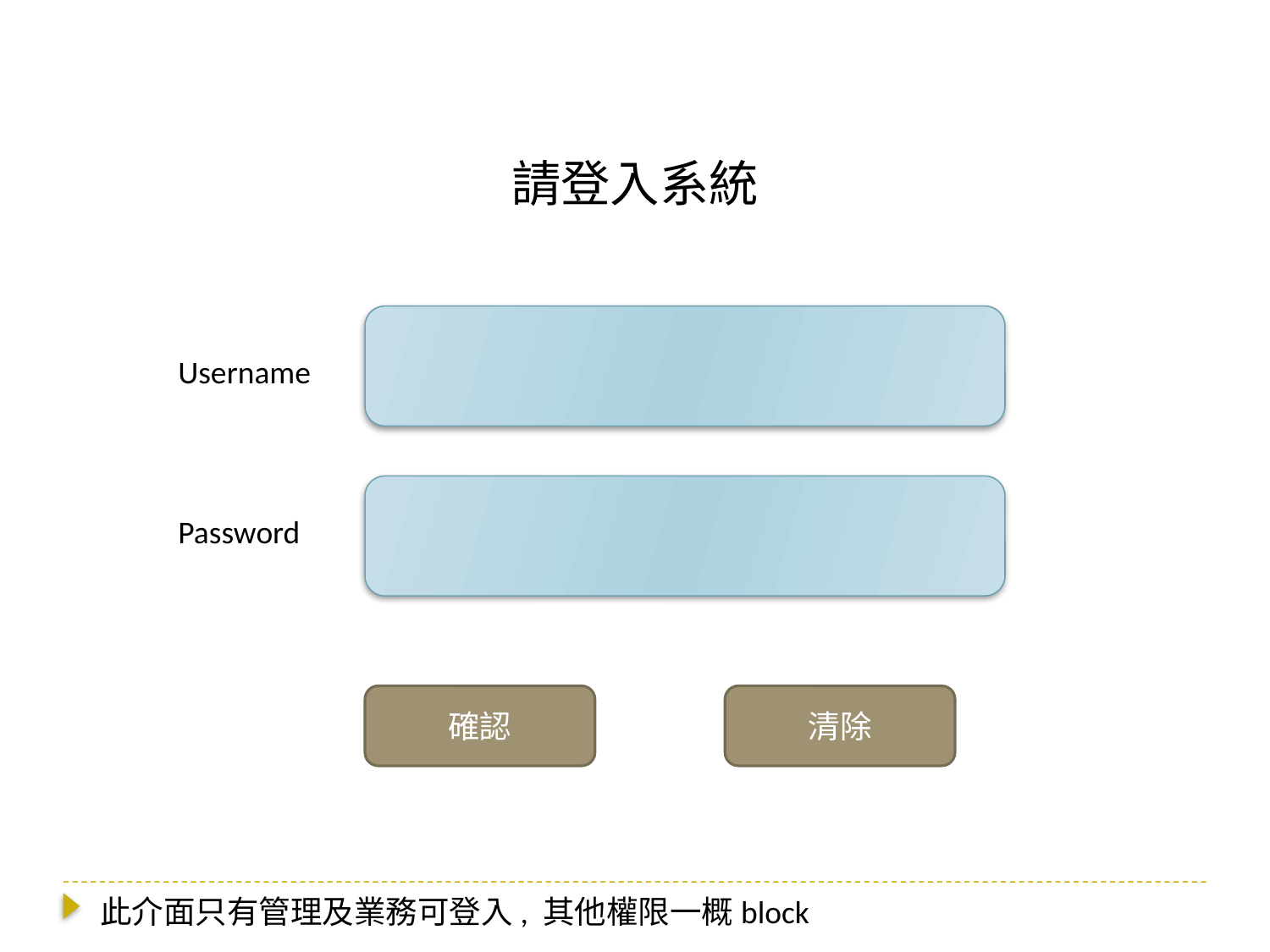

請登入系統

Username

Password
確認
清除
此介面只有管理及業務可登入, 其他權限一概block